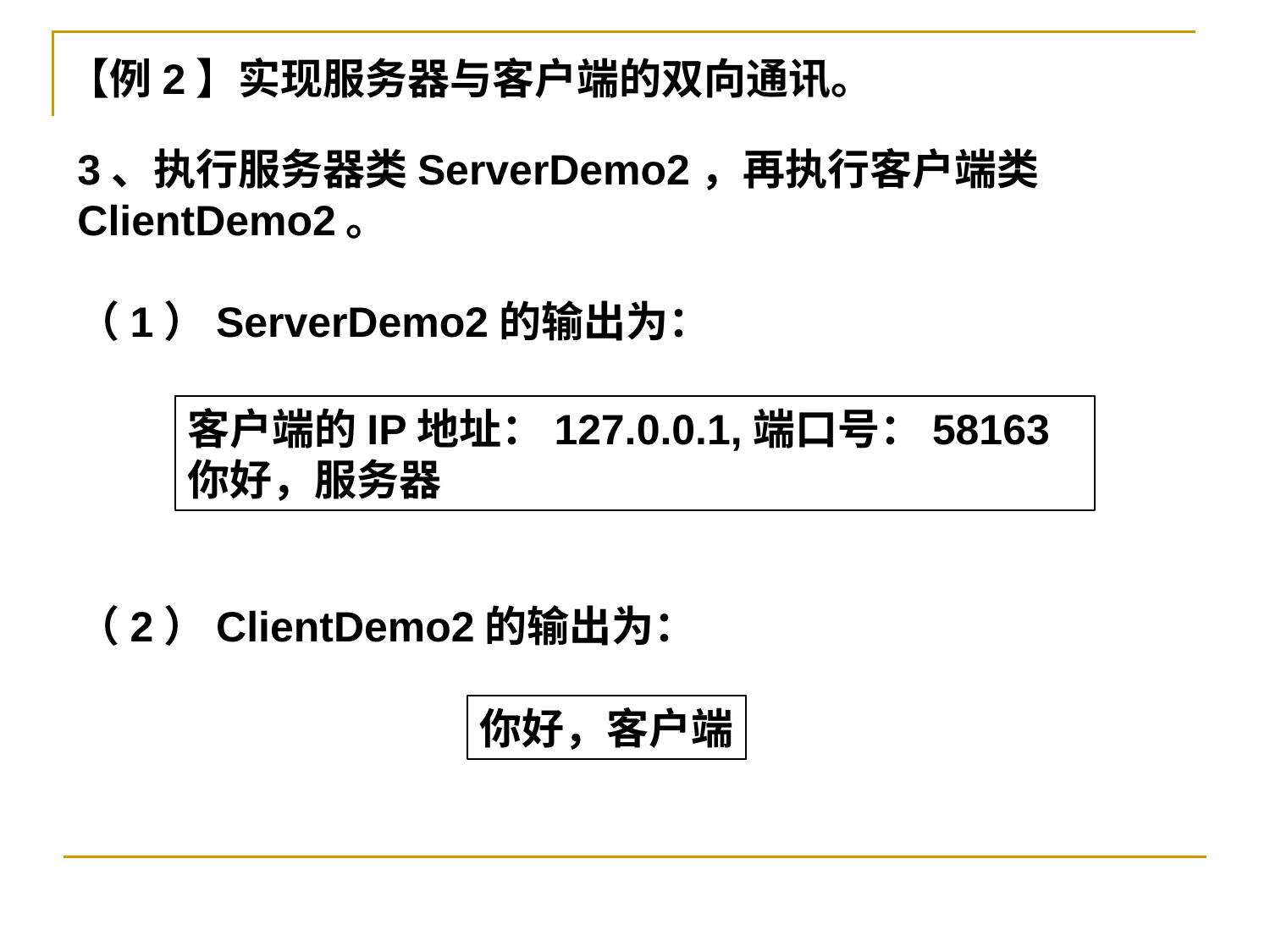

【例2】实现服务器与客户端的双向通讯。
3、执行服务器类ServerDemo2，再执行客户端类ClientDemo2。

（1）ServerDemo2的输出为：

（2）ClientDemo2的输出为：
客户端的IP地址：127.0.0.1,端口号：58163
你好，服务器
你好，客户端